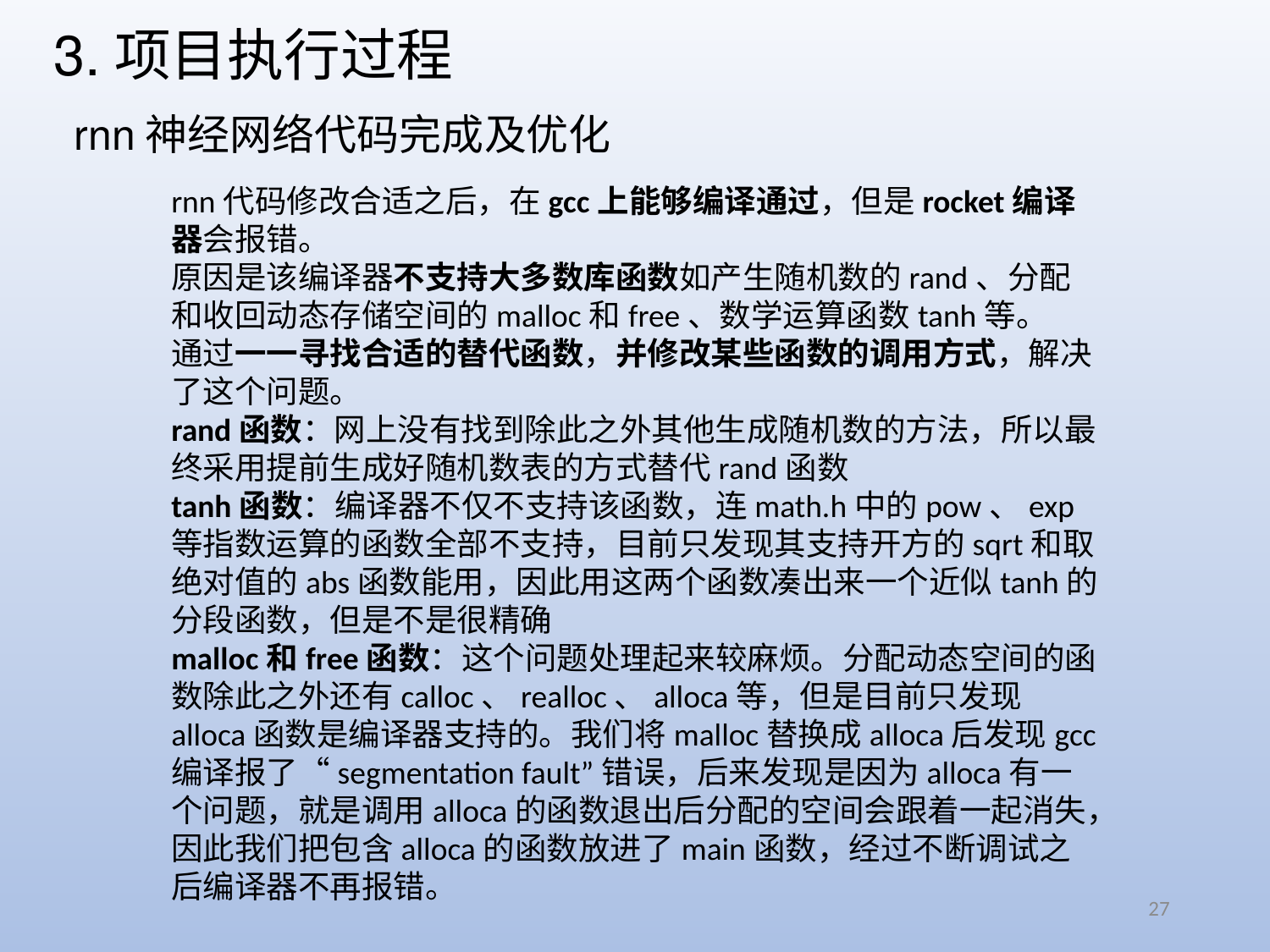

3.项目执行过程
rnn神经网络代码完成及优化

rnn代码修改合适之后，在gcc上能够编译通过，但是rocket编译器会报错。
原因是该编译器不支持大多数库函数如产生随机数的rand、分配和收回动态存储空间的malloc和free、数学运算函数tanh等。
通过一一寻找合适的替代函数，并修改某些函数的调用方式，解决了这个问题。
rand函数：网上没有找到除此之外其他生成随机数的方法，所以最终采用提前生成好随机数表的方式替代rand函数
tanh函数：编译器不仅不支持该函数，连math.h中的pow、exp等指数运算的函数全部不支持，目前只发现其支持开方的sqrt和取绝对值的abs函数能用，因此用这两个函数凑出来一个近似tanh的分段函数，但是不是很精确
malloc和free函数：这个问题处理起来较麻烦。分配动态空间的函数除此之外还有calloc、realloc、alloca等，但是目前只发现alloca函数是编译器支持的。我们将malloc替换成alloca后发现gcc编译报了“segmentation fault”错误，后来发现是因为alloca有一个问题，就是调用alloca的函数退出后分配的空间会跟着一起消失，因此我们把包含alloca的函数放进了main函数，经过不断调试之后编译器不再报错。
27